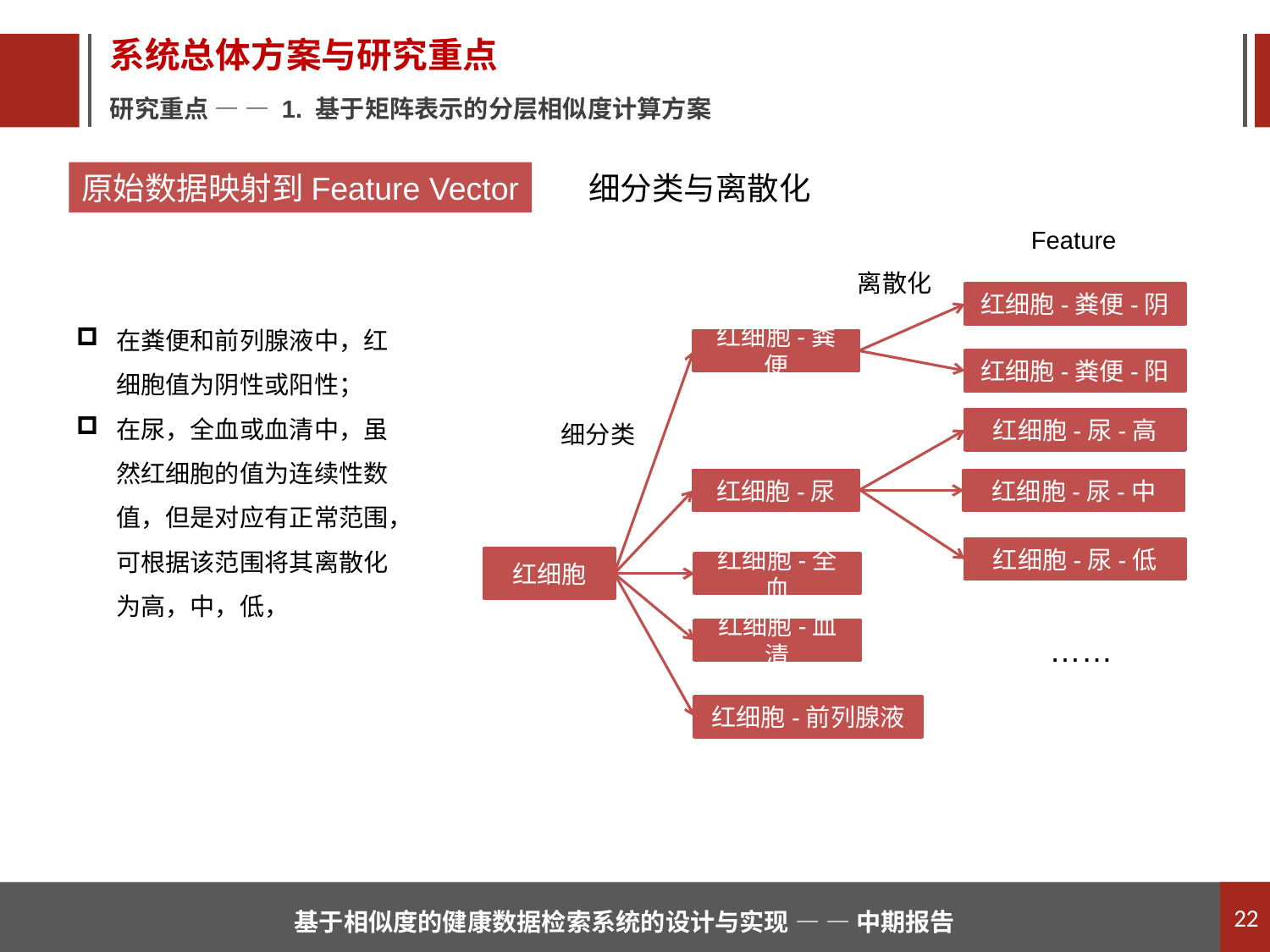

系统总体方案与研究重点

研究重点 — — 1. 基于矩阵表示的分层相似度计算方案
原始数据映射到Feature Vector
细分类与离散化
Feature
离散化
红细胞-粪便-阴
在粪便和前列腺液中，红细胞值为阴性或阳性；
在尿，全血或血清中，虽然红细胞的值为连续性数值，但是对应有正常范围，可根据该范围将其离散化为高，中，低，
红细胞-粪便
红细胞-粪便-阳
红细胞-尿-高
细分类
红细胞-尿
红细胞-尿-中
红细胞-尿-低
红细胞
红细胞-全血
红细胞-血清
……
红细胞-前列腺液

22
基于相似度的健康数据检索系统的设计与实现 — — 中期报告